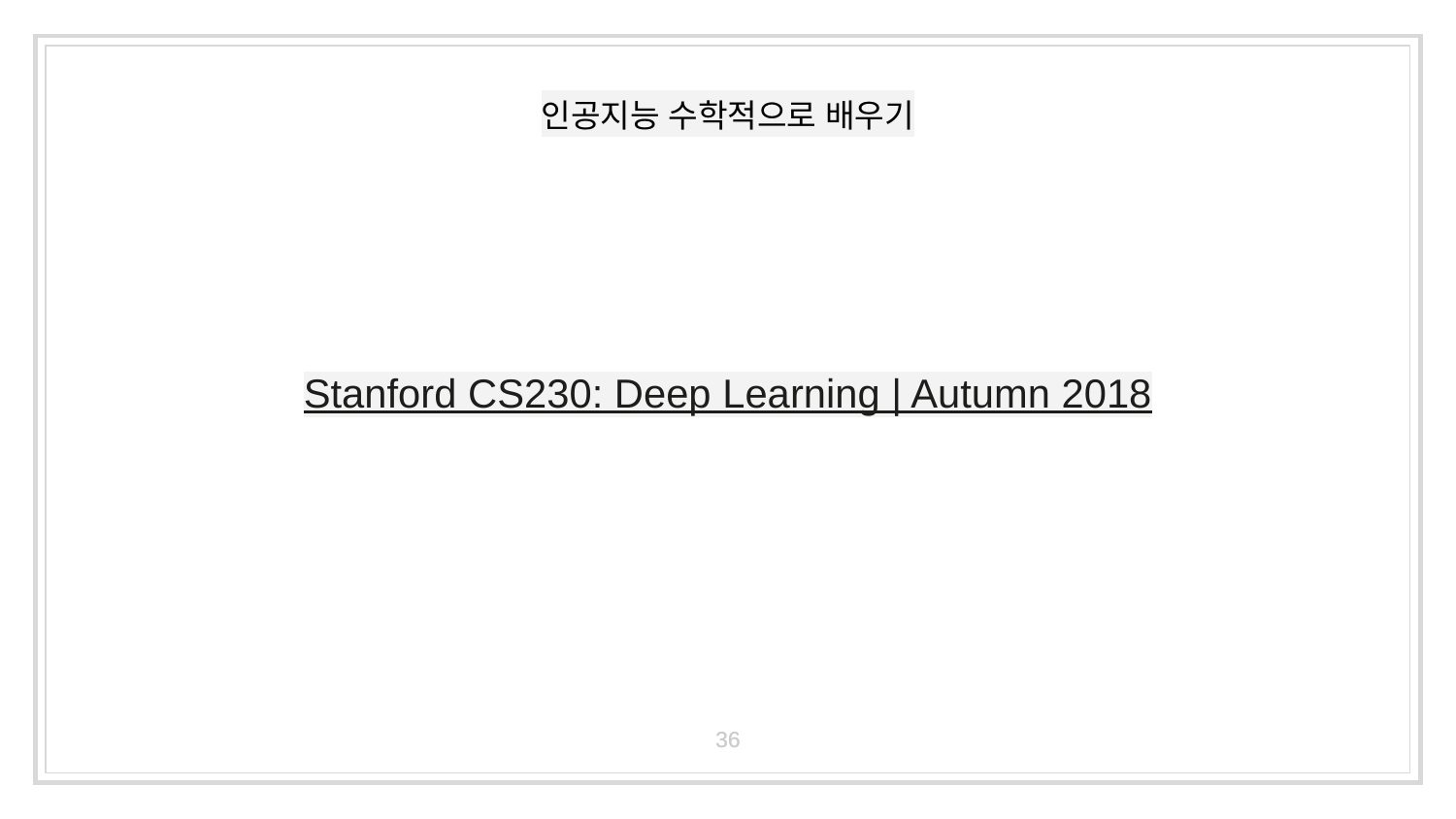

# 인공지능 수학적으로 배우기

Stanford CS230: Deep Learning | Autumn 2018
36
36